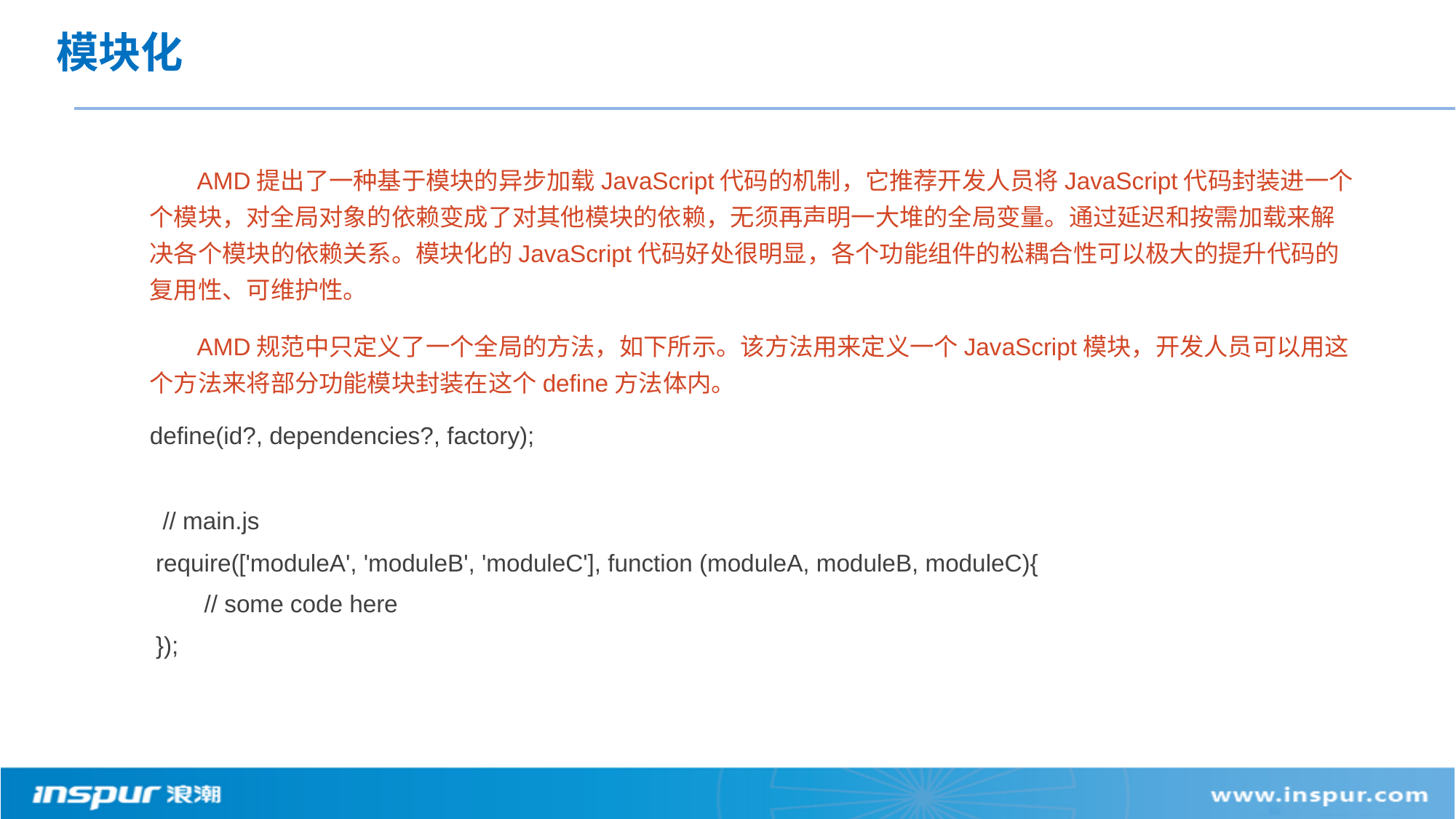

# 模块化
       AMD提出了一种基于模块的异步加载JavaScript代码的机制，它推荐开发人员将JavaScript代码封装进一个个模块，对全局对象的依赖变成了对其他模块的依赖，无须再声明一大堆的全局变量。通过延迟和按需加载来解决各个模块的依赖关系。模块化的JavaScript代码好处很明显，各个功能组件的松耦合性可以极大的提升代码的复用性、可维护性。
       AMD规范中只定义了一个全局的方法，如下所示。该方法用来定义一个JavaScript模块，开发人员可以用这个方法来将部分功能模块封装在这个define方法体内。
define(id?, dependencies?, factory);
　　// main.js
　　require(['moduleA', 'moduleB', 'moduleC'], function (moduleA, moduleB, moduleC){
　　　　// some code here
　　});